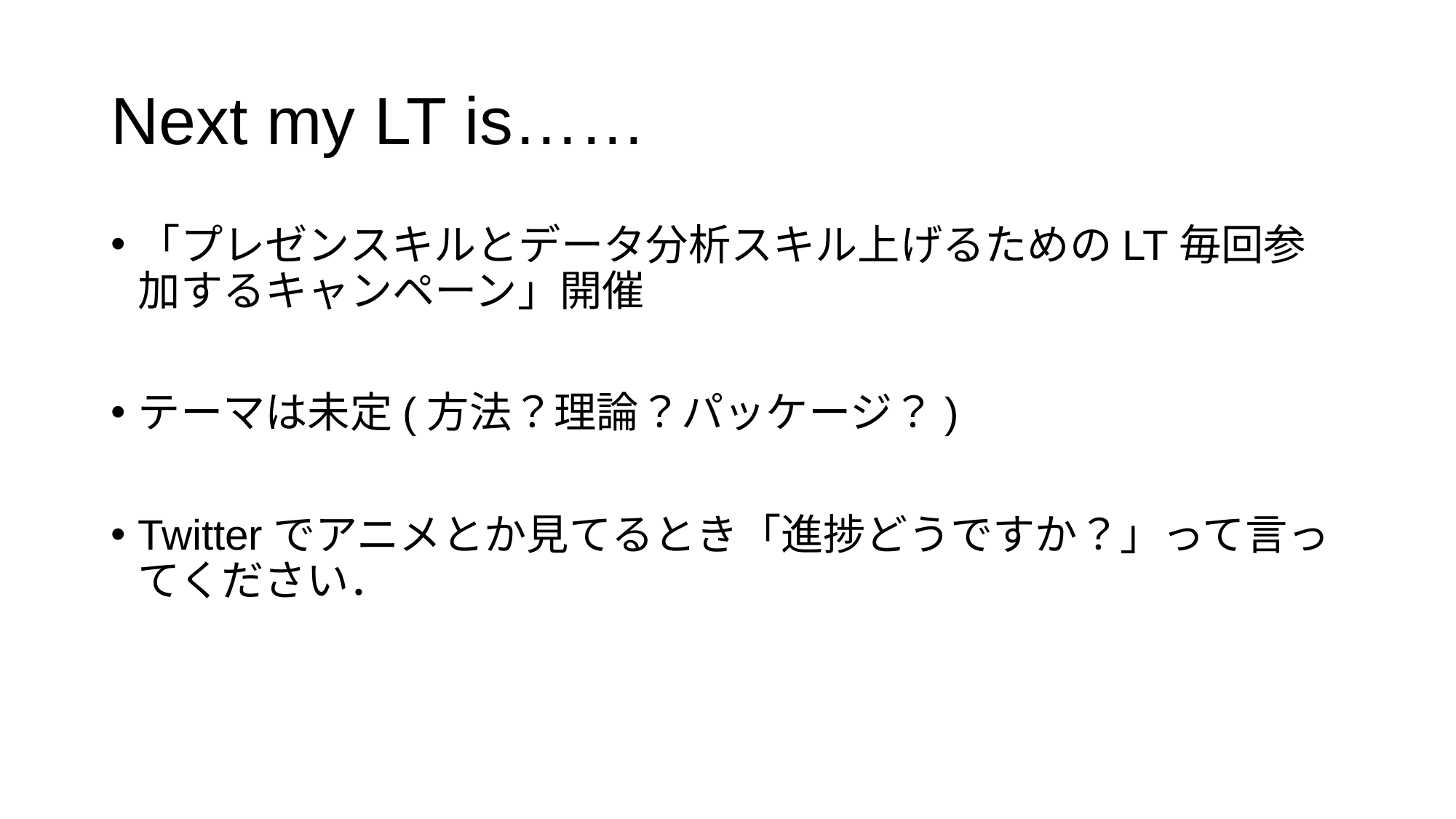

# Next my LT is……
「プレゼンスキルとデータ分析スキル上げるためのLT毎回参加するキャンペーン」開催

テーマは未定(方法？理論？パッケージ？)

Twitterでアニメとか見てるとき「進捗どうですか？」って言ってください．